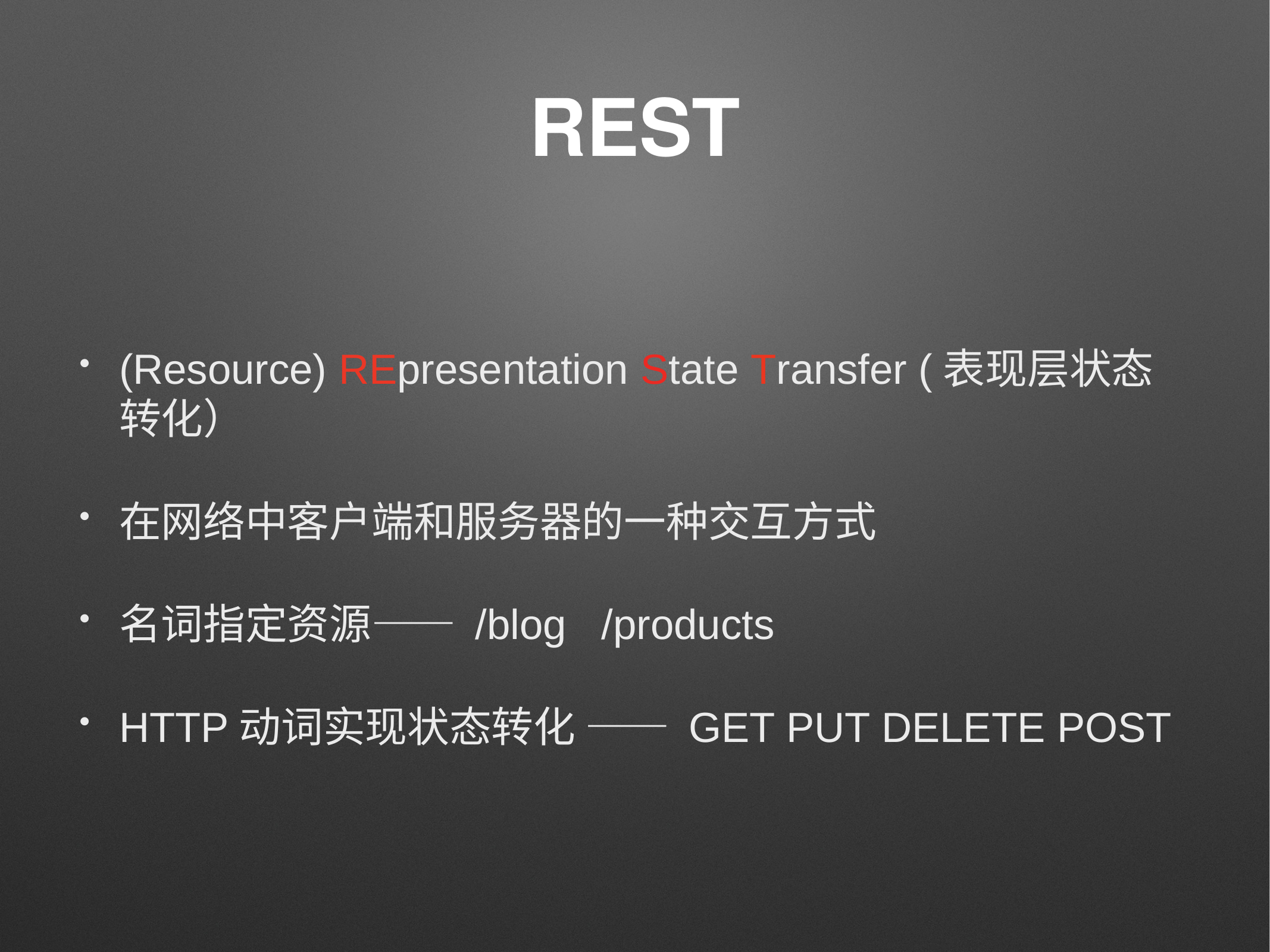

# REST
(Resource) REpresentation State Transfer (表现层状态转化）
在网络中客户端和服务器的一种交互方式
名词指定资源—— /blog   /products
HTTP动词实现状态转化 —— GET PUT DELETE POST